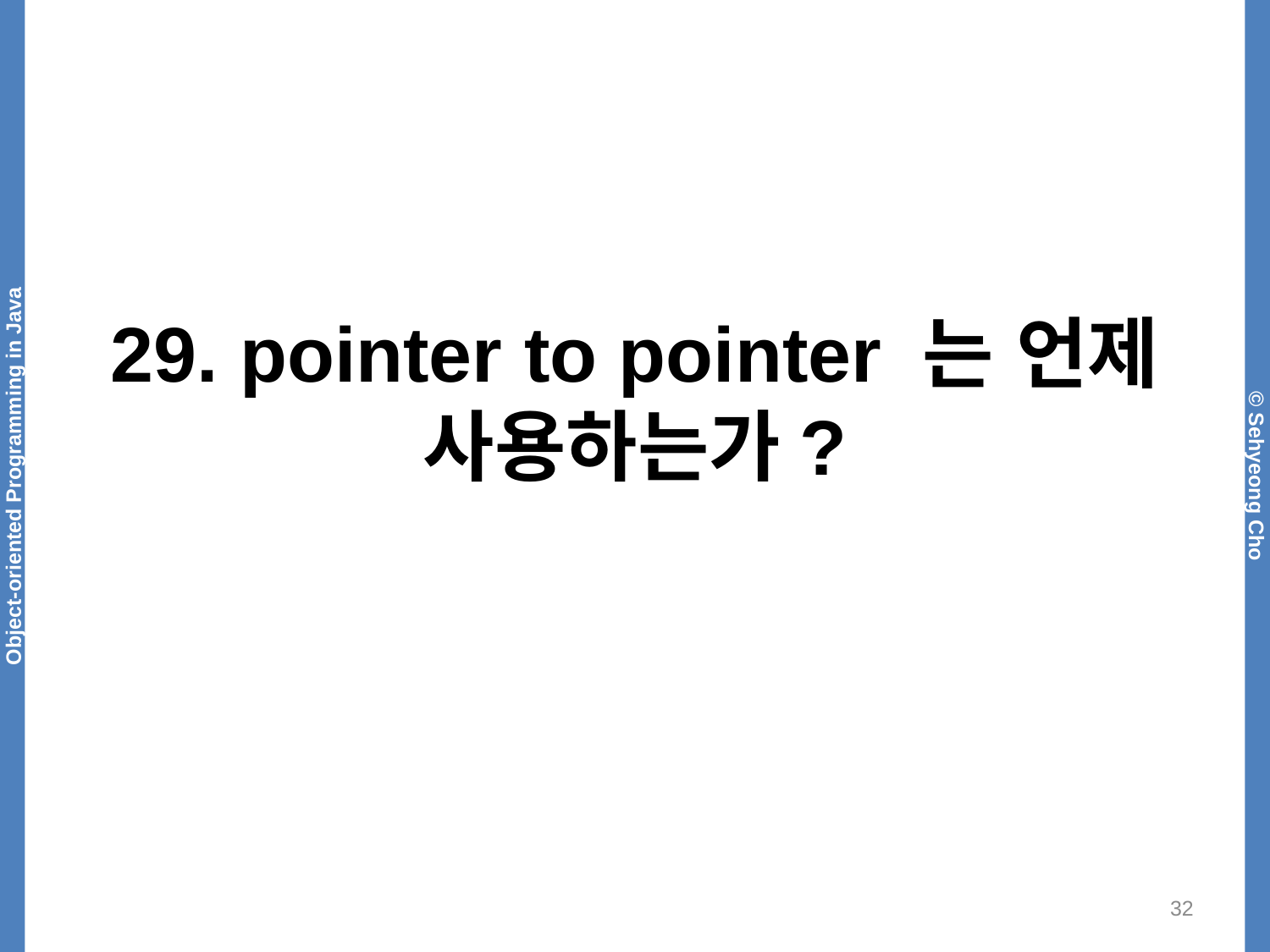

# 29. pointer to pointer 는 언제 사용하는가?

32